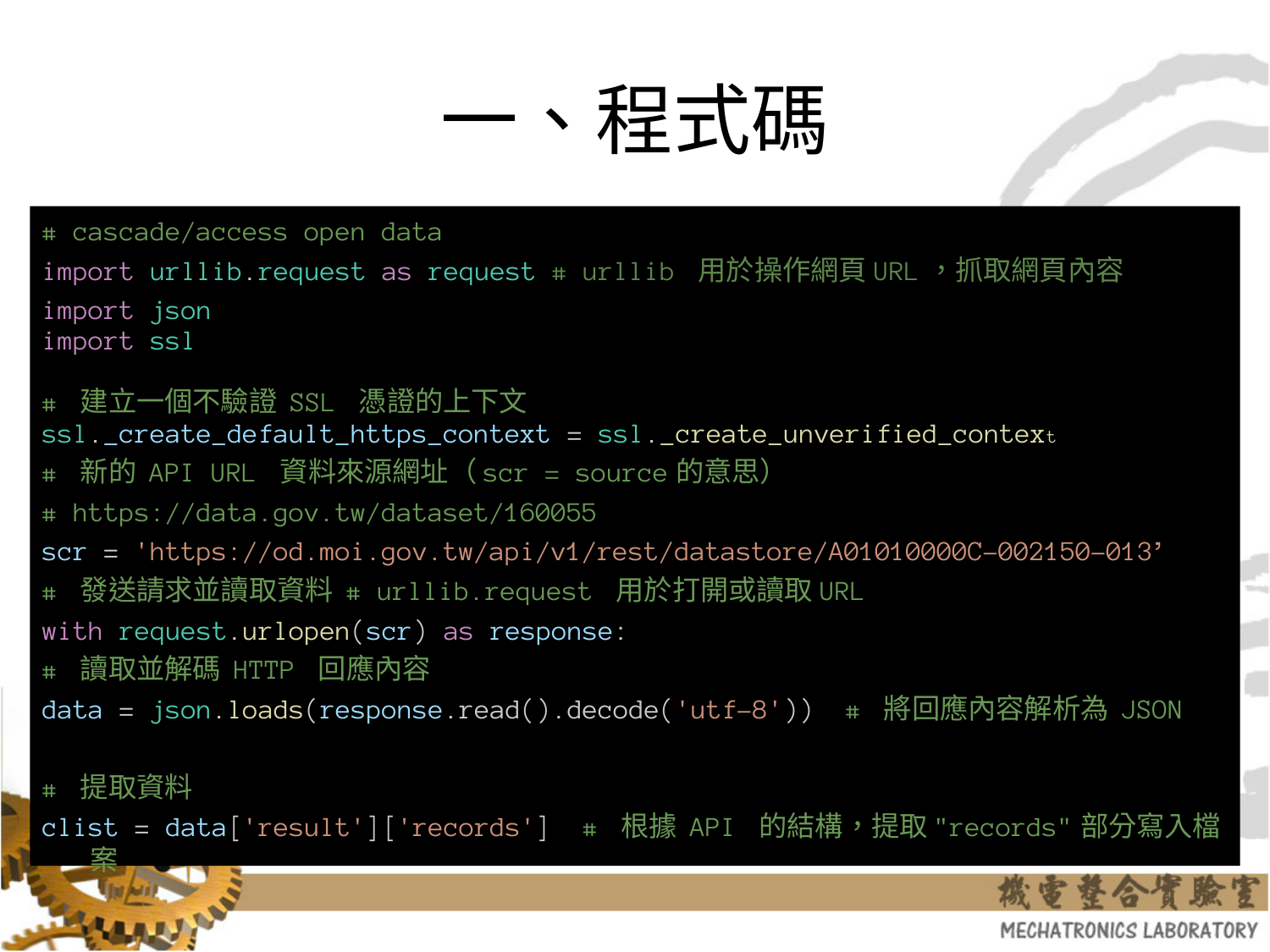

# 一、程式碼
# cascade/access open data
import urllib.request as request # urllib 用於操作網頁URL，抓取網頁內容
import json
import ssl

# 建立一個不驗證 SSL 憑證的上下文
ssl._create_default_https_context = ssl._create_unverified_context
# 新的 API URL 資料來源網址（scr = source的意思）
# https://data.gov.tw/dataset/160055
scr = 'https://od.moi.gov.tw/api/v1/rest/datastore/A01010000C-002150-013’
# 發送請求並讀取資料 # urllib.request 用於打開或讀取URL
with request.urlopen(scr) as response:
# 讀取並解碼 HTTP 回應內容
data = json.loads(response.read().decode('utf-8'))  # 將回應內容解析為 JSON

# 提取資料
clist = data['result']['records']  # 根據 API 的結構，提取"records"部分寫入檔案